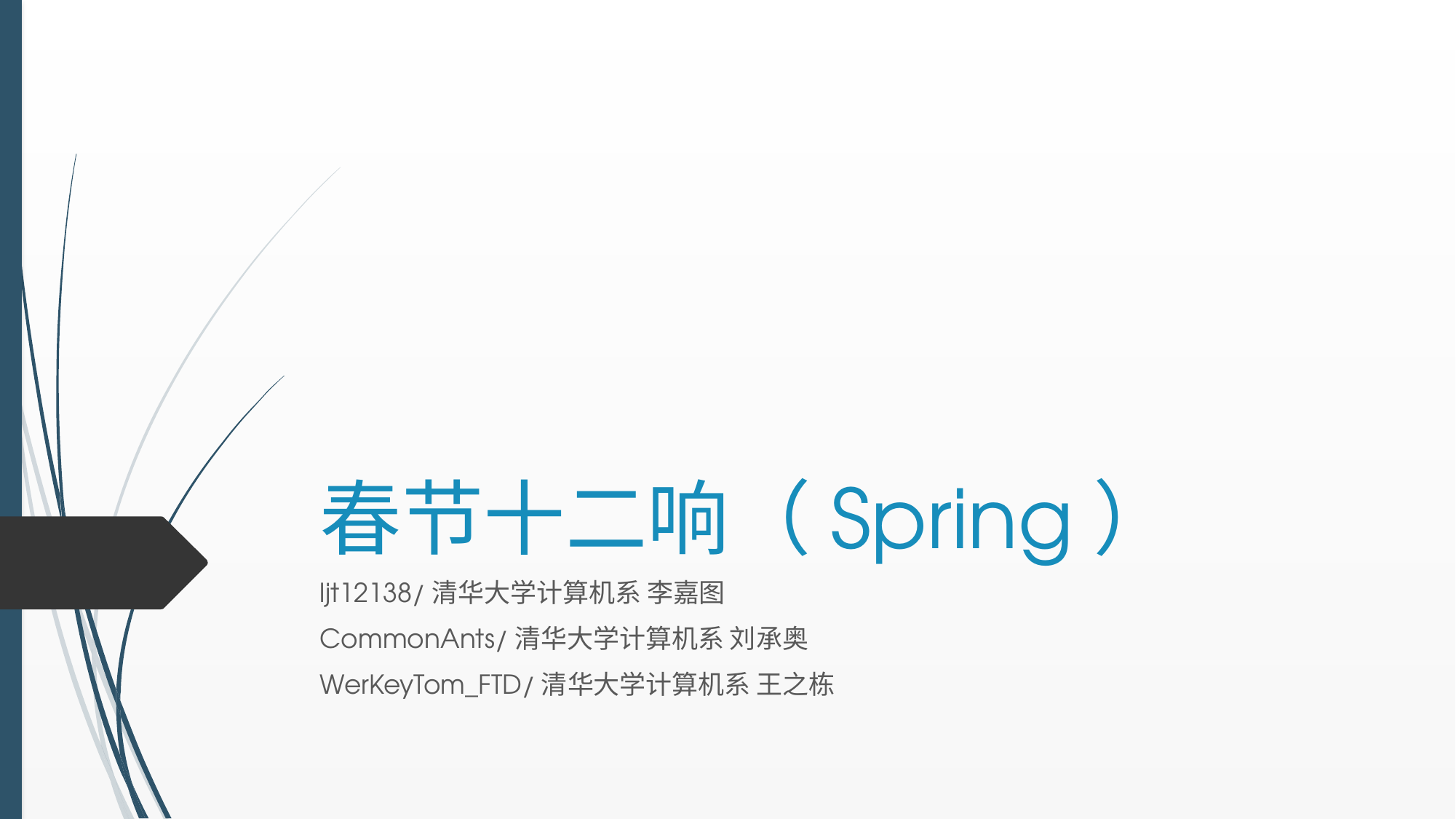

# 春节十二响（Spring）
ljt12138/清华大学计算机系 李嘉图
CommonAnts/清华大学计算机系 刘承奥
WerKeyTom_FTD/清华大学计算机系 王之栋